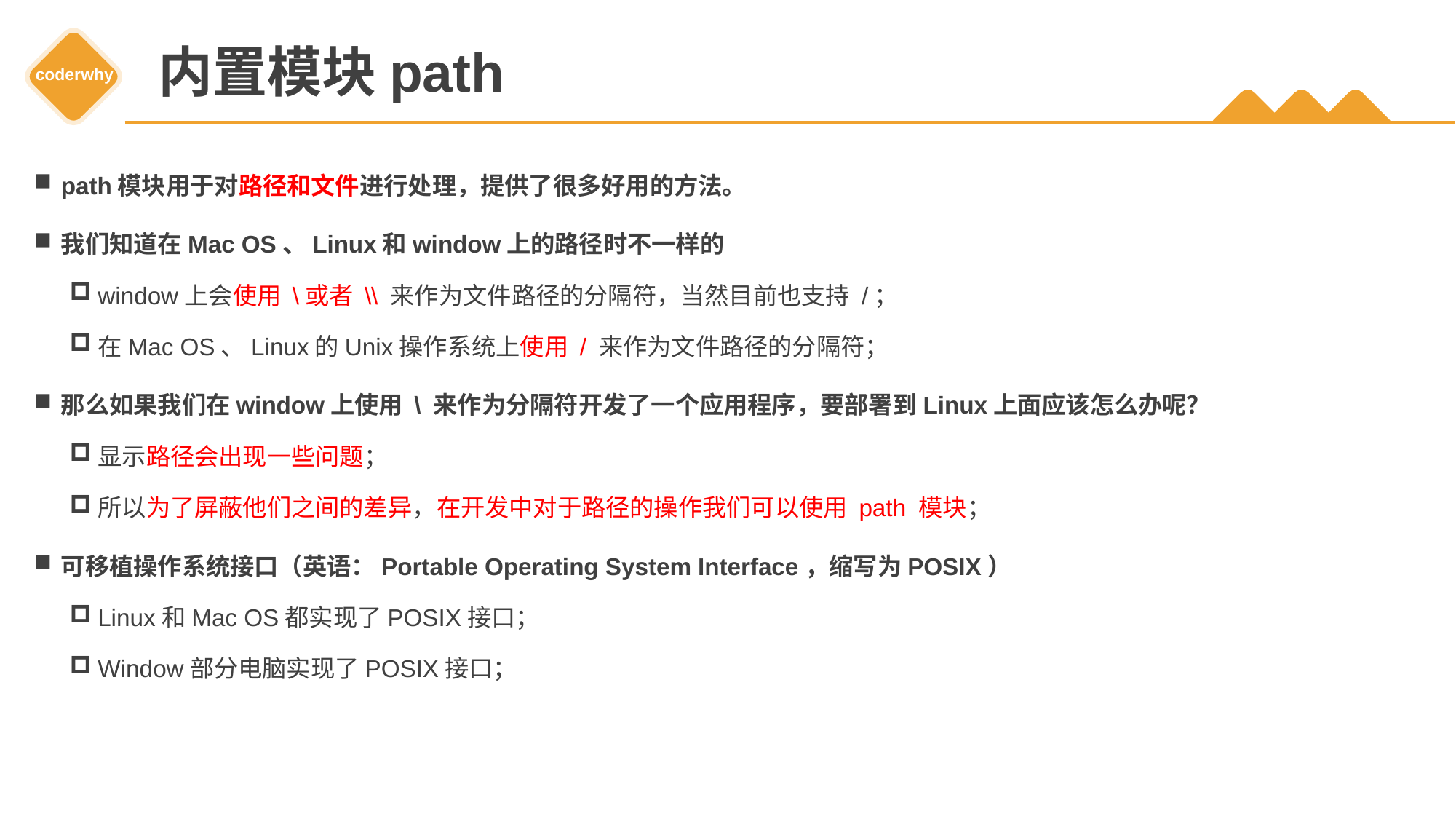

# 内置模块path
path模块用于对路径和文件进行处理，提供了很多好用的方法。
我们知道在Mac OS、Linux和window上的路径时不一样的
window上会使用 \或者 \\ 来作为文件路径的分隔符，当然目前也支持 /；
在Mac OS、Linux的Unix操作系统上使用 / 来作为文件路径的分隔符；
那么如果我们在window上使用 \ 来作为分隔符开发了一个应用程序，要部署到Linux上面应该怎么办呢？
显示路径会出现一些问题；
所以为了屏蔽他们之间的差异，在开发中对于路径的操作我们可以使用 path 模块；
可移植操作系统接口（英语：Portable Operating System Interface，缩写为POSIX）
Linux和Mac OS都实现了POSIX接口；
Window部分电脑实现了POSIX接口；